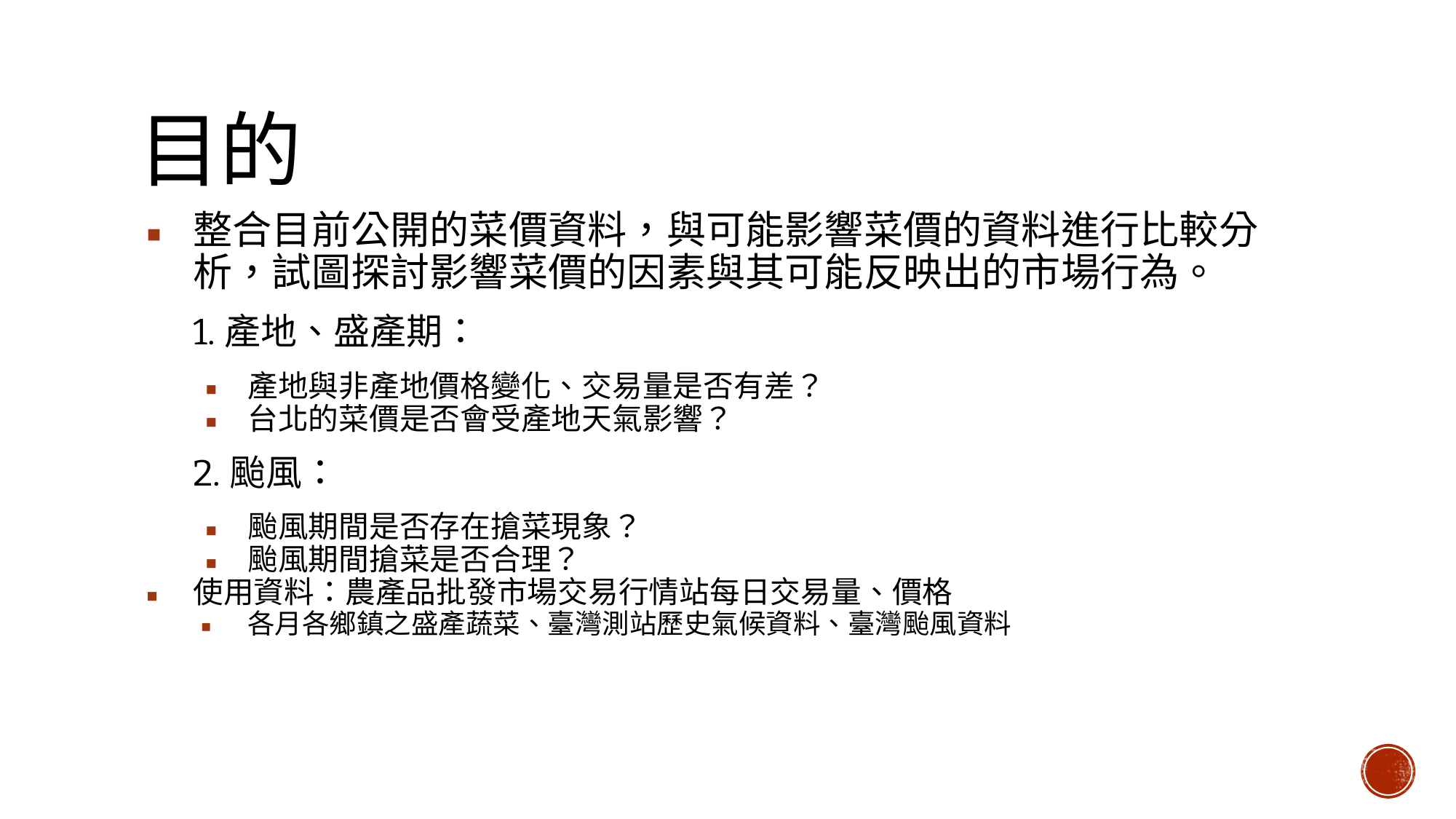

# 目的
整合目前公開的菜價資料，與可能影響菜價的資料進行比較分析，試圖探討影響菜價的因素與其可能反映出的市場行為。
1.產地、盛產期：
產地與非產地價格變化、交易量是否有差？
台北的菜價是否會受產地天氣影響？
2.颱風：
颱風期間是否存在搶菜現象？
颱風期間搶菜是否合理？
使用資料：農產品批發市場交易行情站每日交易量、價格
各月各鄉鎮之盛產蔬菜、臺灣測站歷史氣候資料、臺灣颱風資料